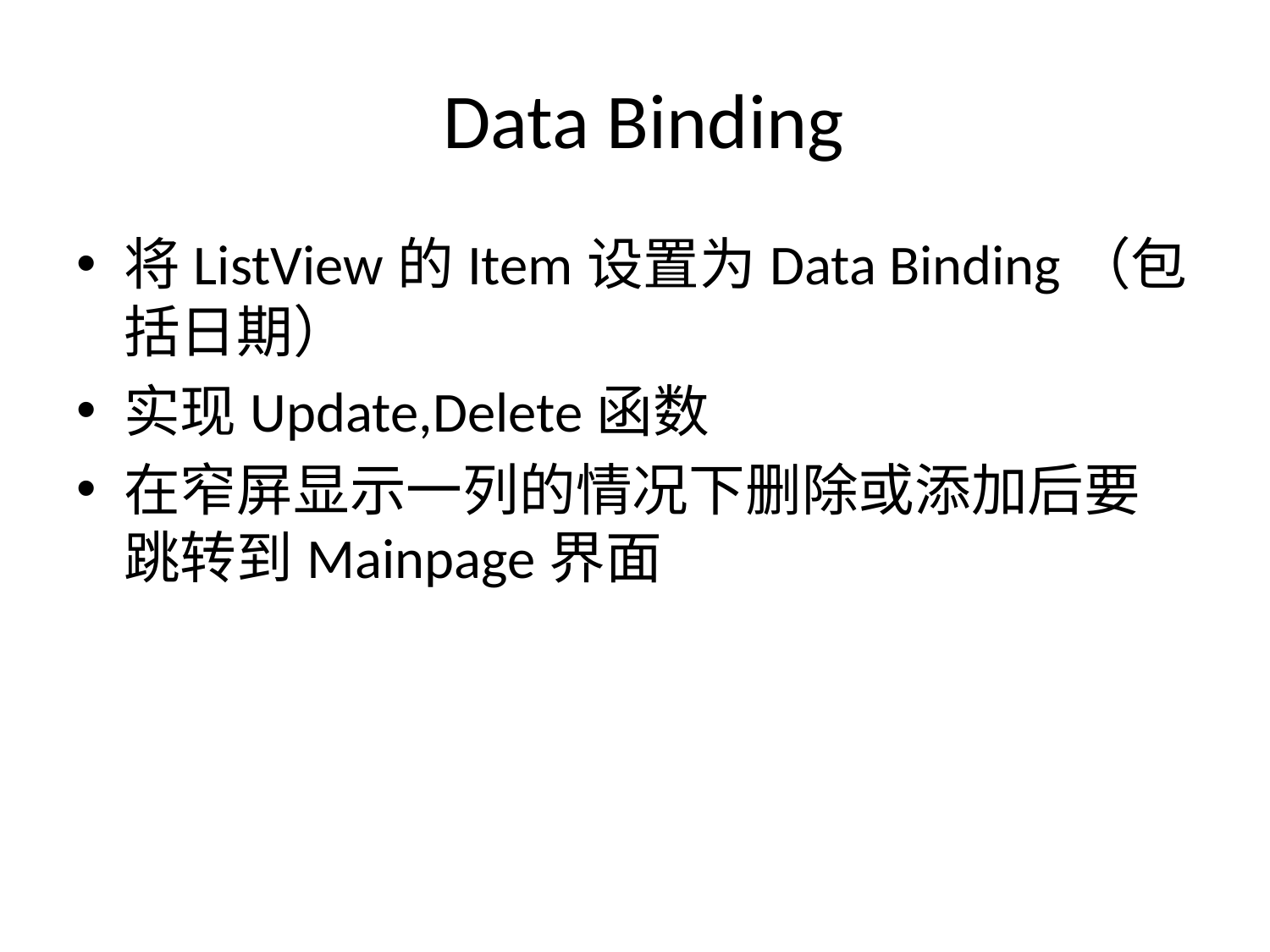

# Data Binding
将ListView的Item设置为Data Binding（包括日期）
实现Update,Delete函数
在窄屏显示一列的情况下删除或添加后要跳转到Mainpage界面